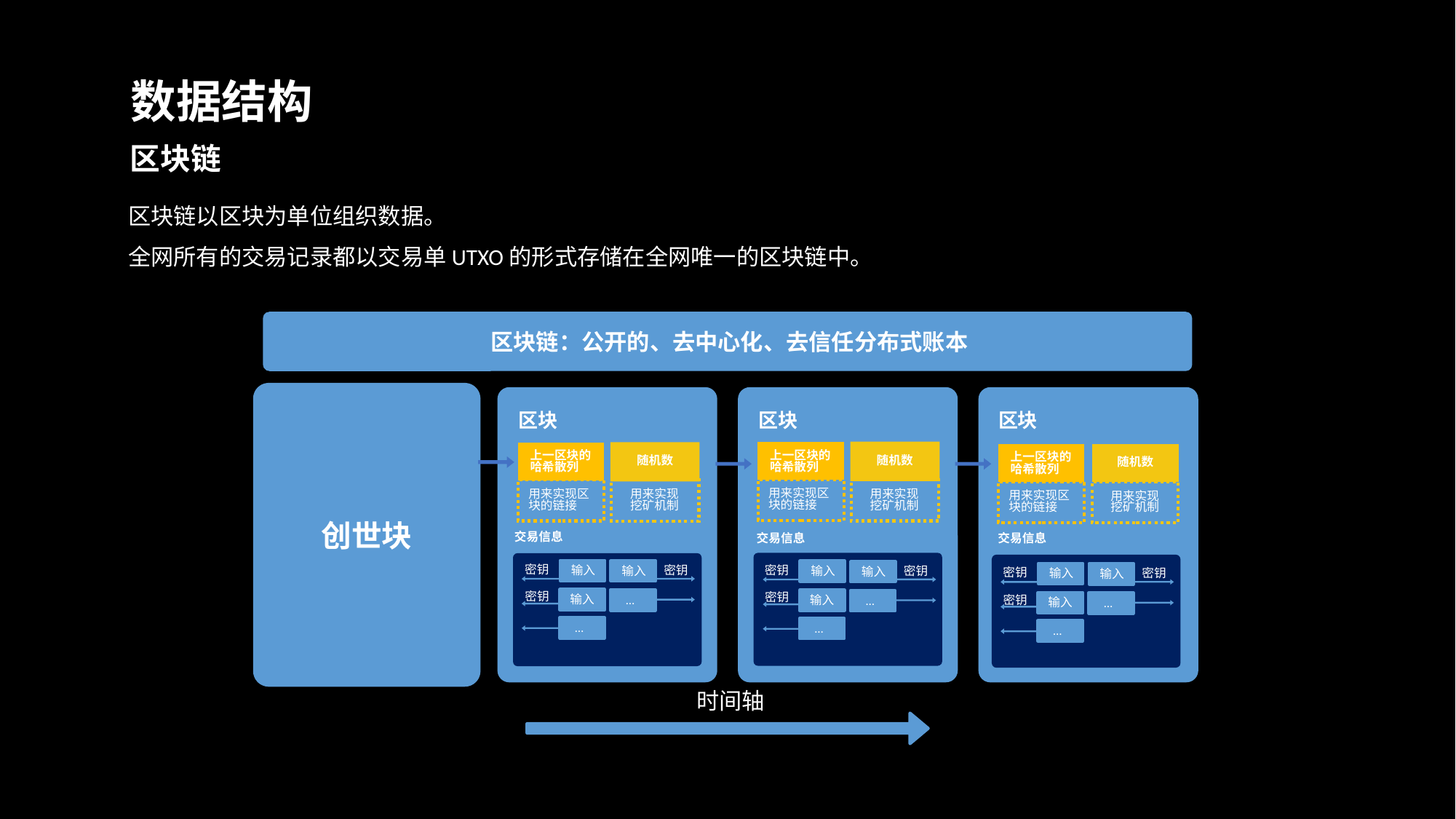

数据结构
区块链
区块链以区块为单位组织数据。
全网所有的交易记录都以交易单UTXO的形式存储在全网唯一的区块链中。

区块链：公开的、去中心化、去信任分布式账本

区块
区块
区块

上一区块的
哈希散列
上一区块的
哈希散列
上一区块的
哈希散列
随机数
随机数
随机数

用来实现区
块的链接
用来实现区
块的链接
用来实现
挖矿机制
用来实现
挖矿机制
用来实现区
块的链接
用来实现
挖矿机制
创世块
交易信息
交易信息
交易信息

密钥
密钥
输入
密钥

输入
输入
密钥

输入

密钥
输入
密钥

输入

密钥
密钥
输入
密钥

…
输入

…

输入

…

…

…

…

时间轴